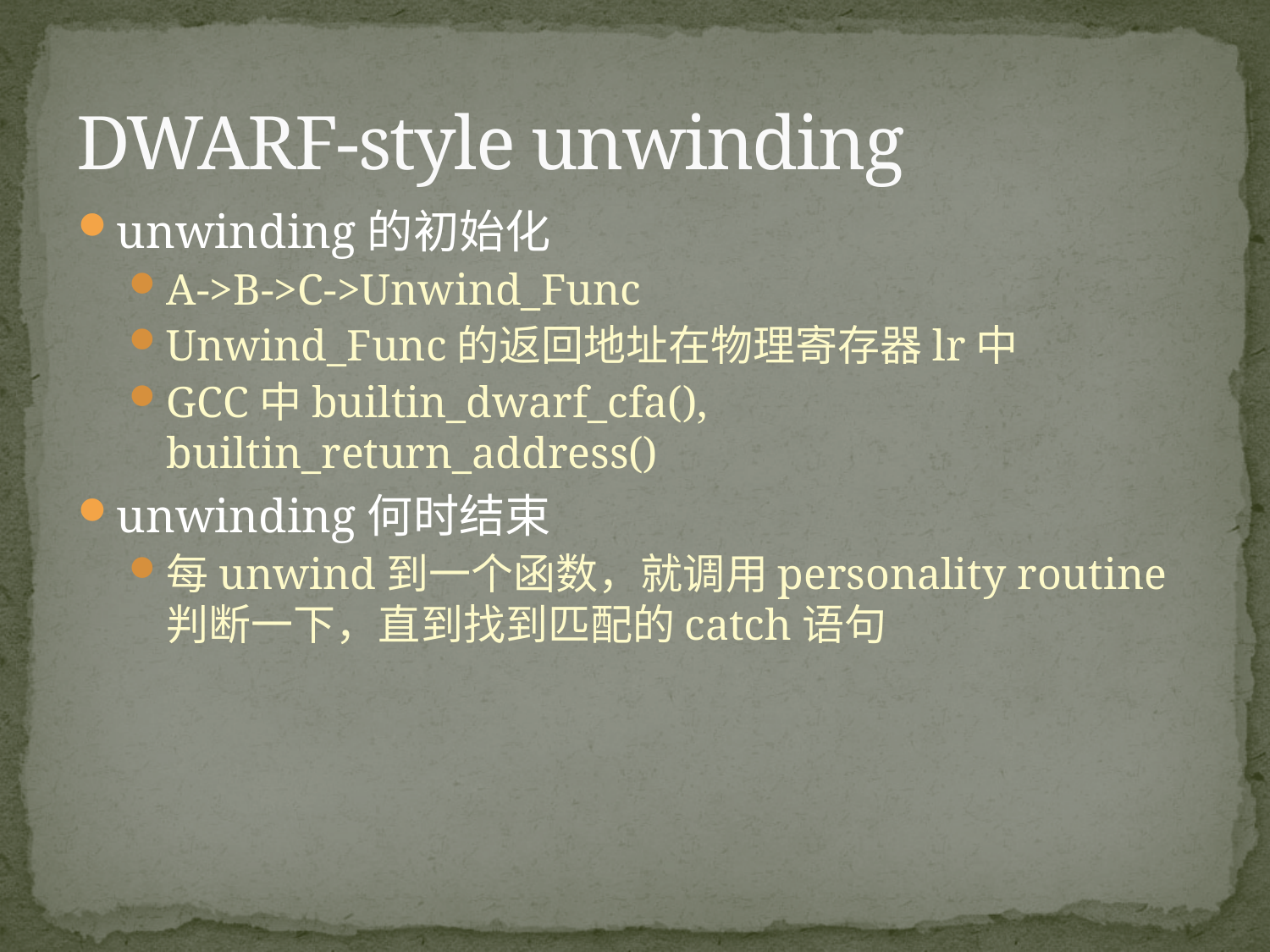

# DWARF-style unwinding
unwinding的初始化
A->B->C->Unwind_Func
Unwind_Func的返回地址在物理寄存器lr中
GCC中builtin_dwarf_cfa(), builtin_return_address()
unwinding何时结束
每unwind到一个函数，就调用personality routine判断一下，直到找到匹配的catch语句